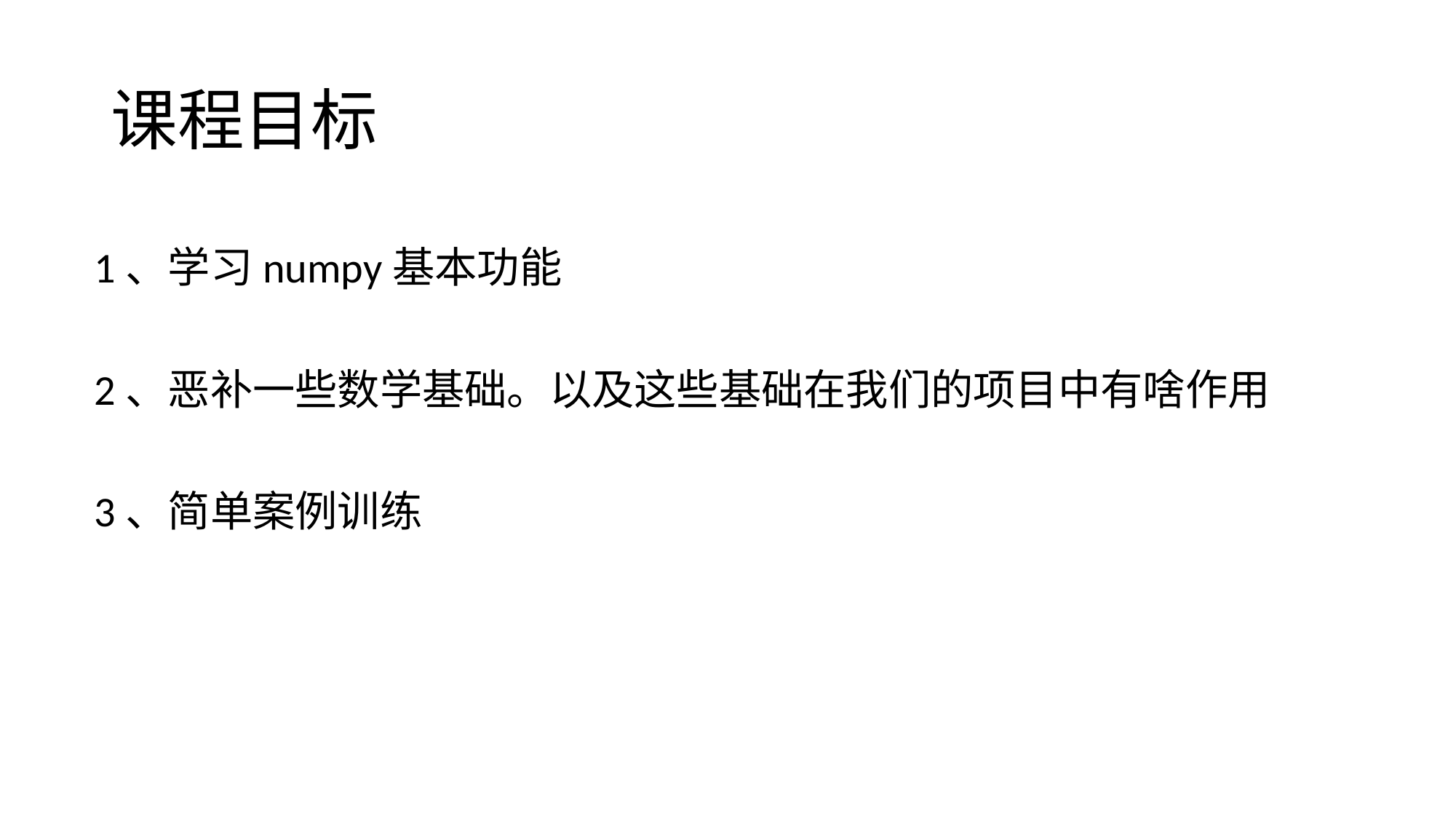

# 课程目标

1、学习numpy基本功能

2、恶补一些数学基础。以及这些基础在我们的项目中有啥作用

3、简单案例训练